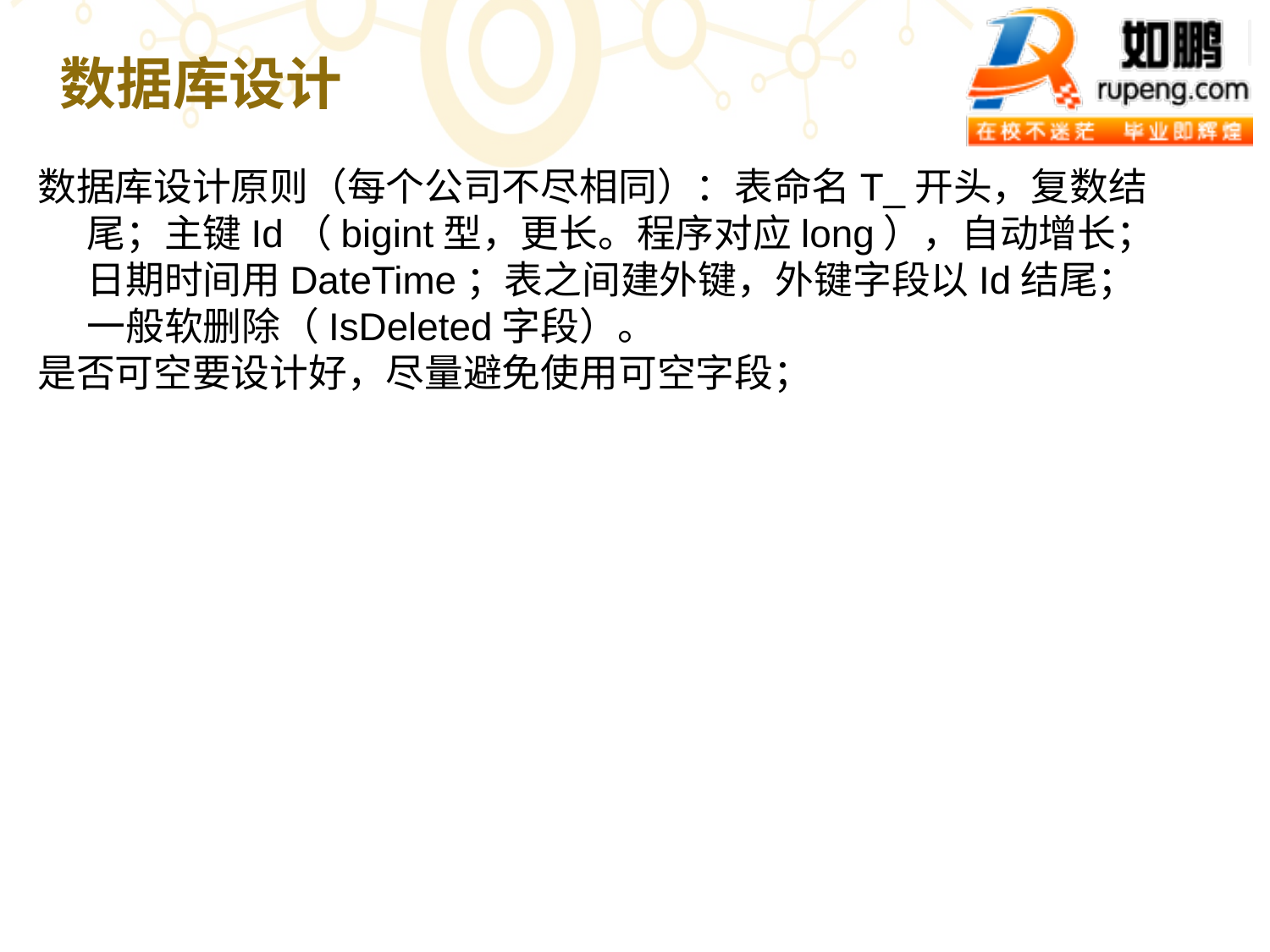

数据库设计
数据库设计原则（每个公司不尽相同）：表命名T_开头，复数结尾；主键Id（bigint型，更长。程序对应long），自动增长；日期时间用DateTime；表之间建外键，外键字段以Id结尾；一般软删除（IsDeleted字段）。
是否可空要设计好，尽量避免使用可空字段；